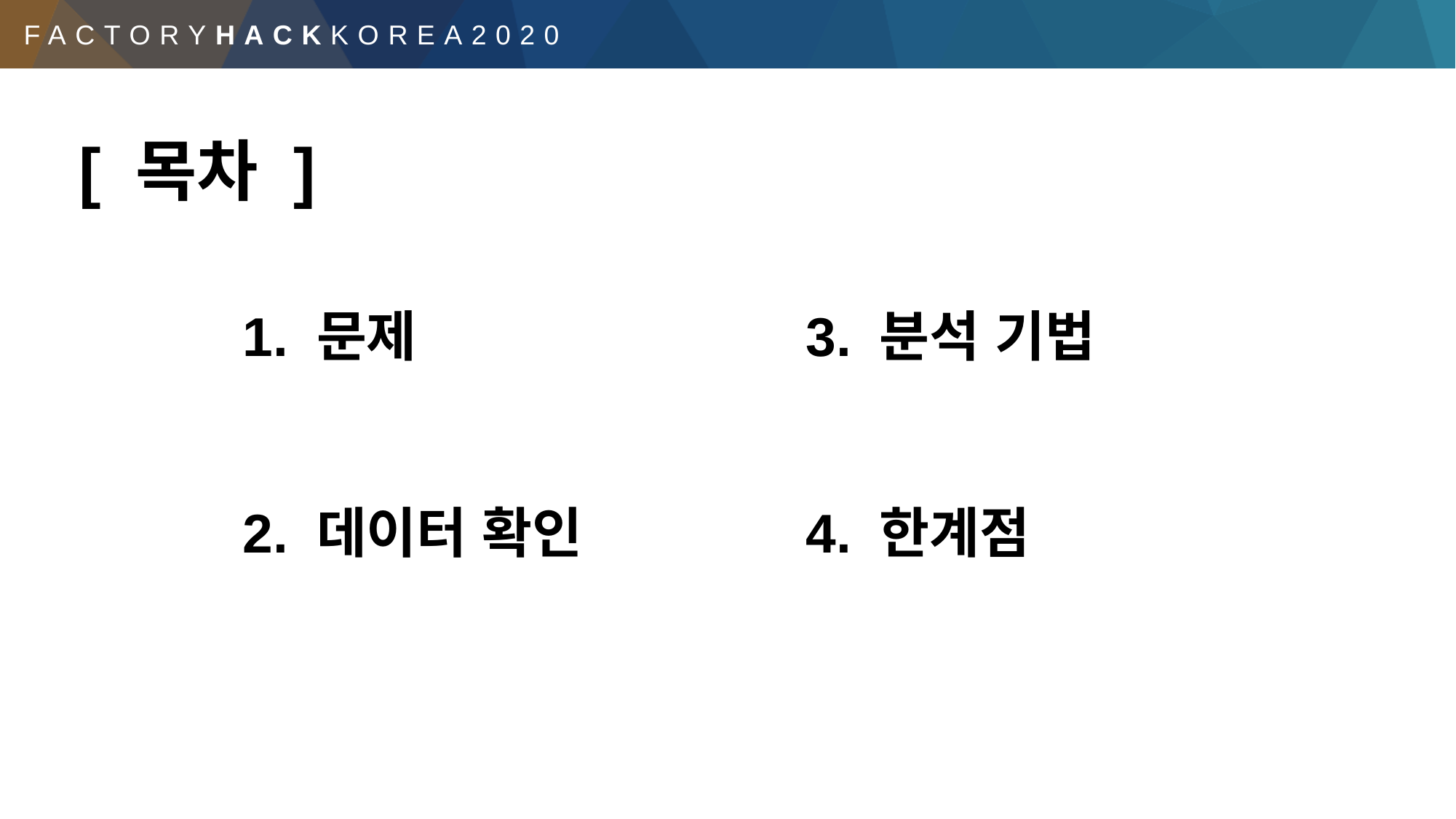

# [ 목차 ]
1. 문제

2. 데이터 확인

3. 분석 기법

4. 한계점